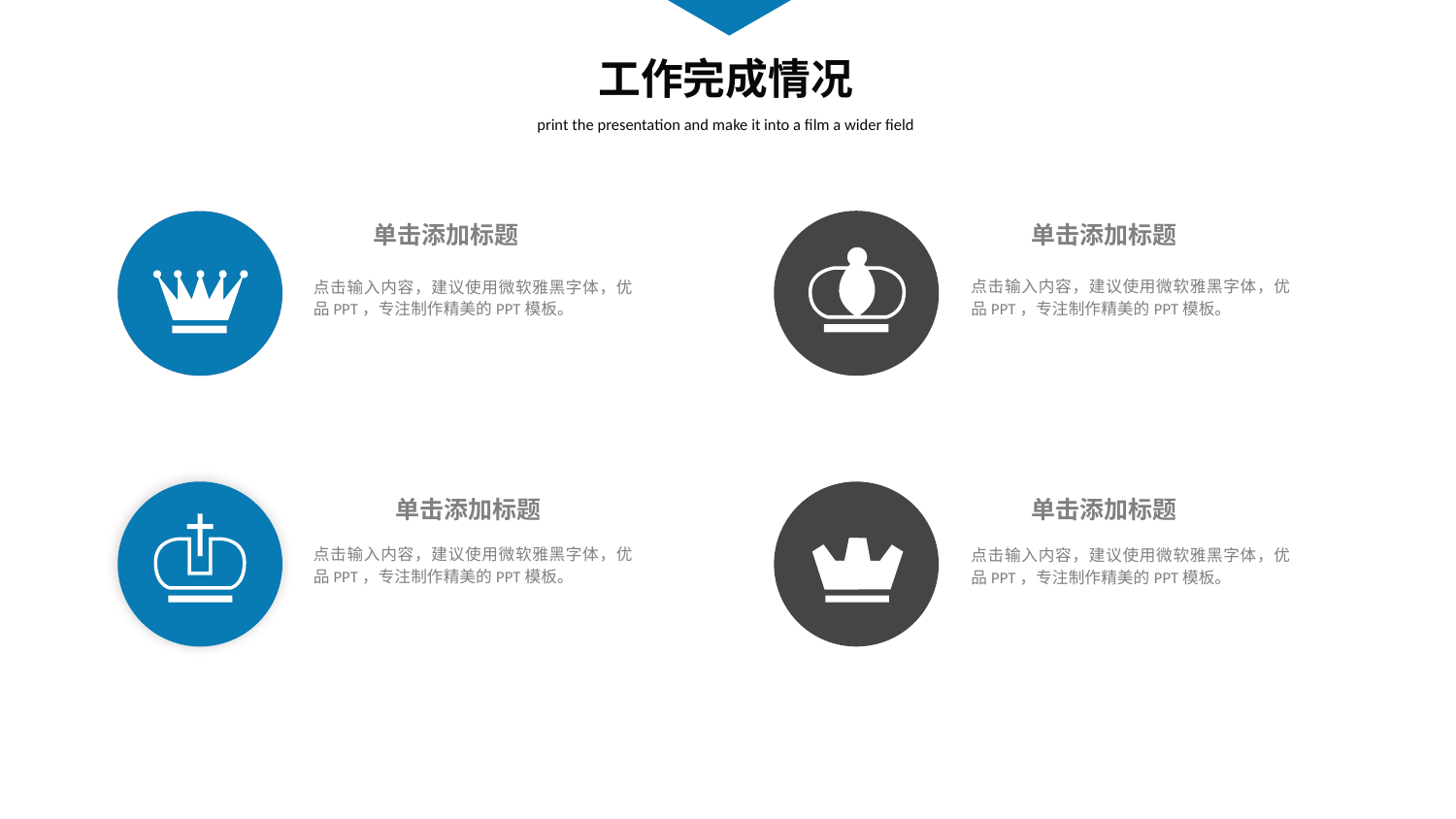

工作完成情况
print the presentation and make it into a film a wider field
单击添加标题
点击输入内容，建议使用微软雅黑字体，优品PPT，专注制作精美的PPT模板。
单击添加标题
点击输入内容，建议使用微软雅黑字体，优品PPT，专注制作精美的PPT模板。

单击添加标题
点击输入内容，建议使用微软雅黑字体，优品PPT，专注制作精美的PPT模板。
单击添加标题
点击输入内容，建议使用微软雅黑字体，优品PPT，专注制作精美的PPT模板。